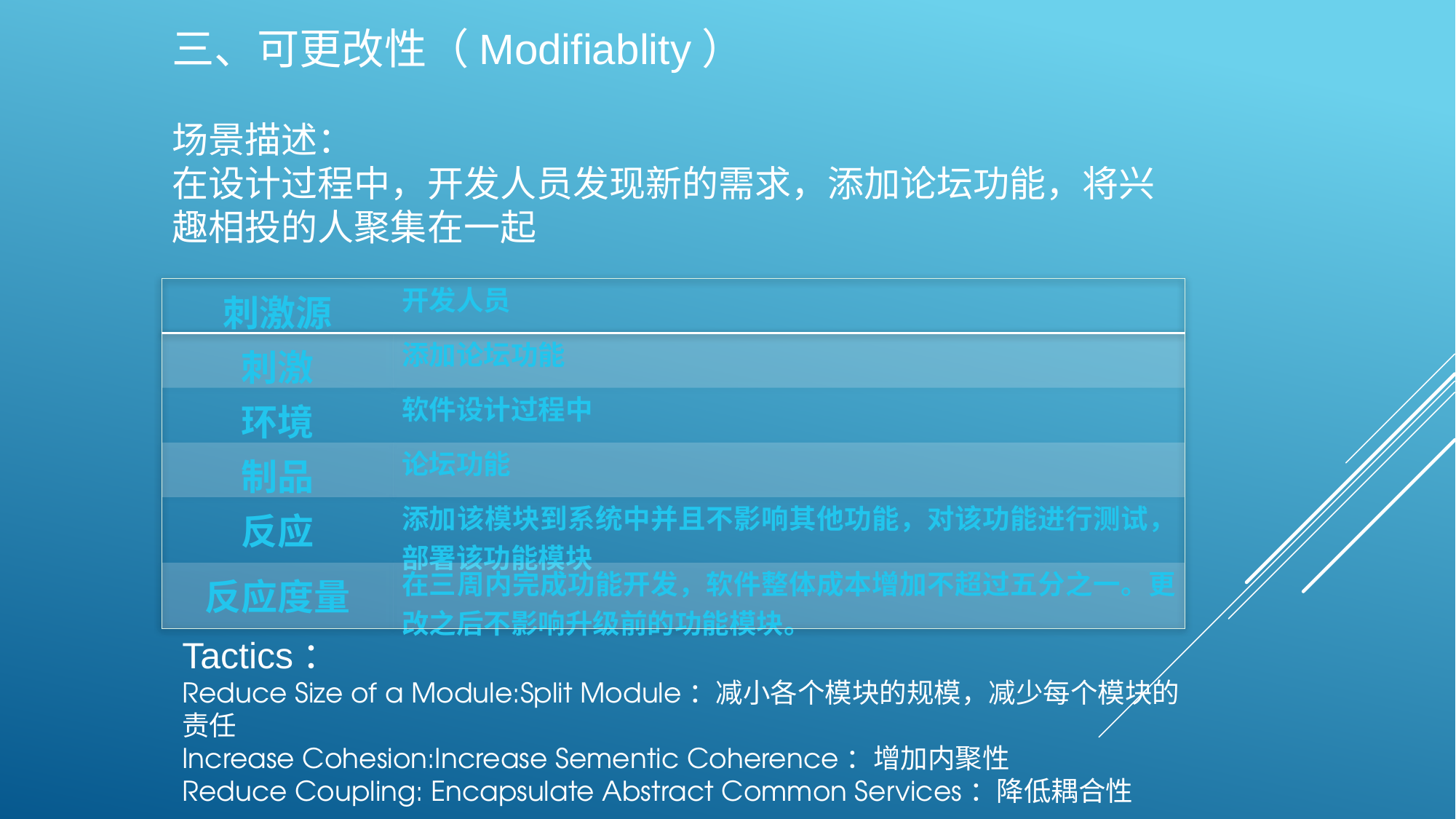

三、可更改性（Modifiablity）

场景描述：
在设计过程中，开发人员发现新的需求，添加论坛功能，将兴趣相投的人聚集在一起
| 刺激源 | 开发人员 |
| --- | --- |
| 刺激 | 添加论坛功能 |
| 环境 | 软件设计过程中 |
| 制品 | 论坛功能 |
| 反应 | 添加该模块到系统中并且不影响其他功能，对该功能进行测试，部署该功能模块 |
| 反应度量 | 在三周内完成功能开发，软件整体成本增加不超过五分之一。更改之后不影响升级前的功能模块。 |
Tactics：
Reduce Size of a Module:Split Module：减小各个模块的规模，减少每个模块的责任
Increase Cohesion:Increase Sementic Coherence：增加内聚性
Reduce Coupling: Encapsulate Abstract Common Services：降低耦合性